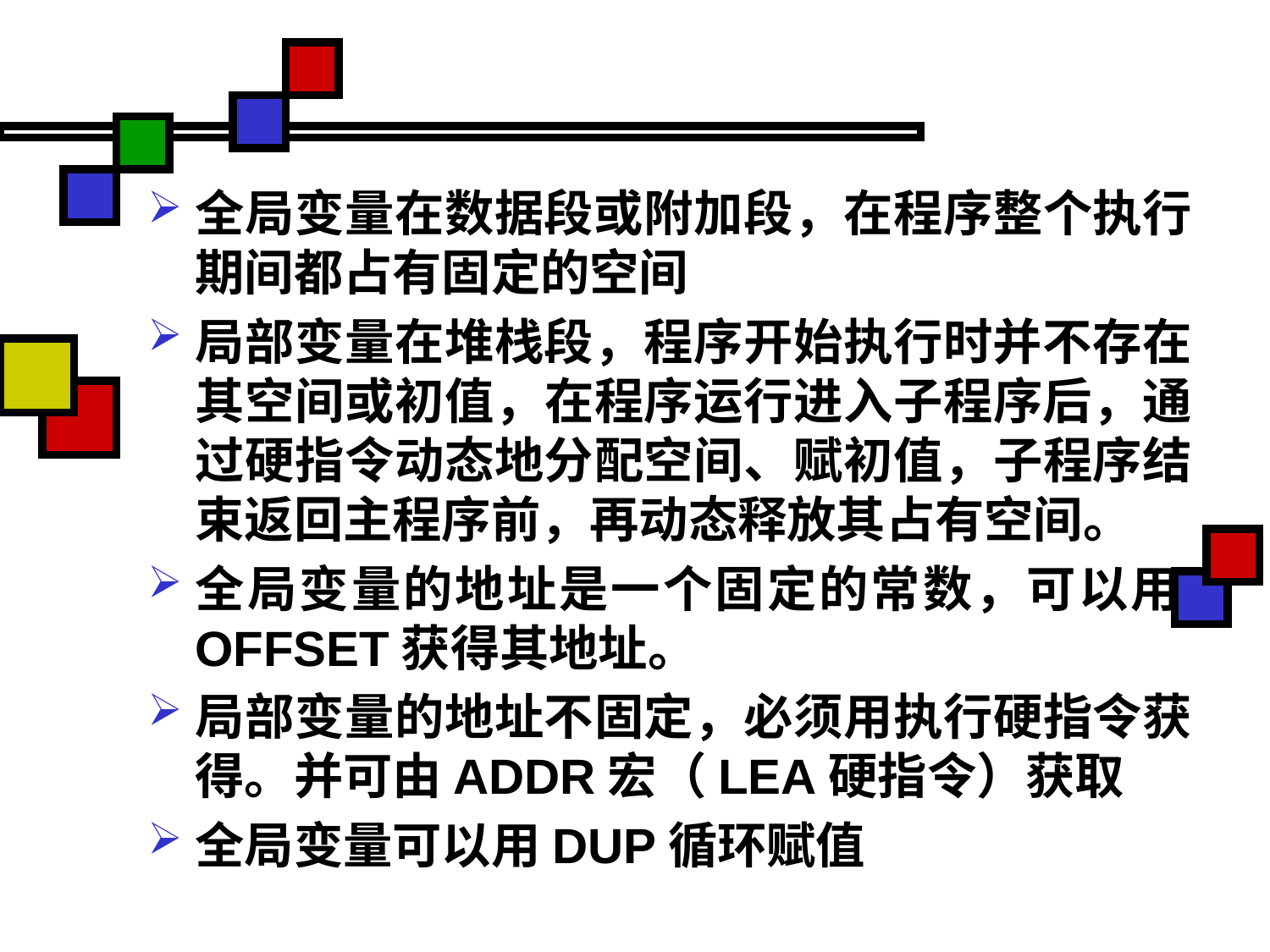

#
全局变量在数据段或附加段，在程序整个执行期间都占有固定的空间
局部变量在堆栈段，程序开始执行时并不存在其空间或初值，在程序运行进入子程序后，通过硬指令动态地分配空间、赋初值，子程序结束返回主程序前，再动态释放其占有空间。
全局变量的地址是一个固定的常数，可以用OFFSET获得其地址。
局部变量的地址不固定，必须用执行硬指令获得。并可由ADDR宏（LEA硬指令）获取
全局变量可以用DUP循环赋值